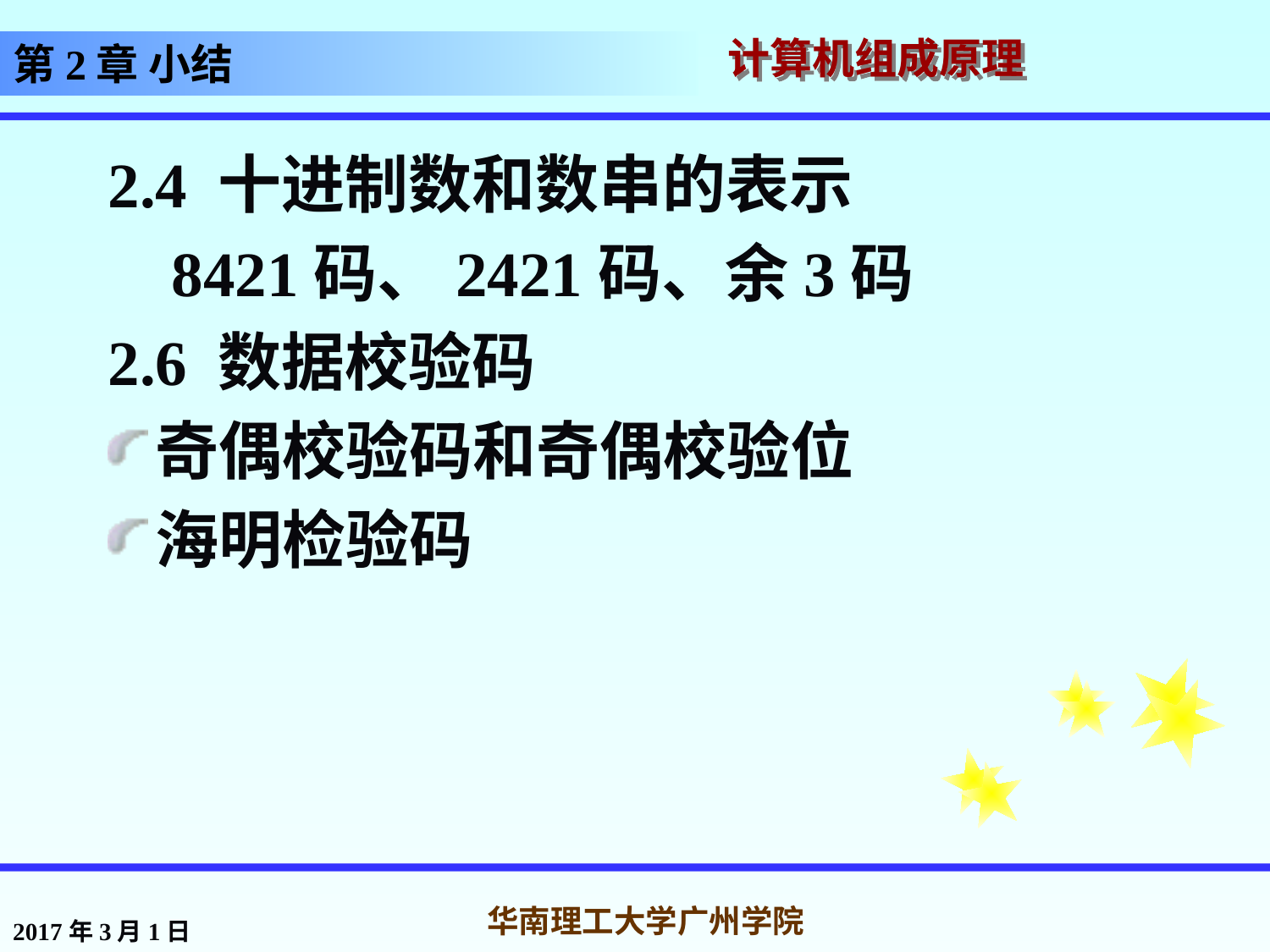

# 第2章 小结
2.4 十进制数和数串的表示
    8421码、2421码、余3码
2.6 数据校验码
奇偶校验码和奇偶校验位
海明检验码
2017年3月1日
华南理工大学广州学院